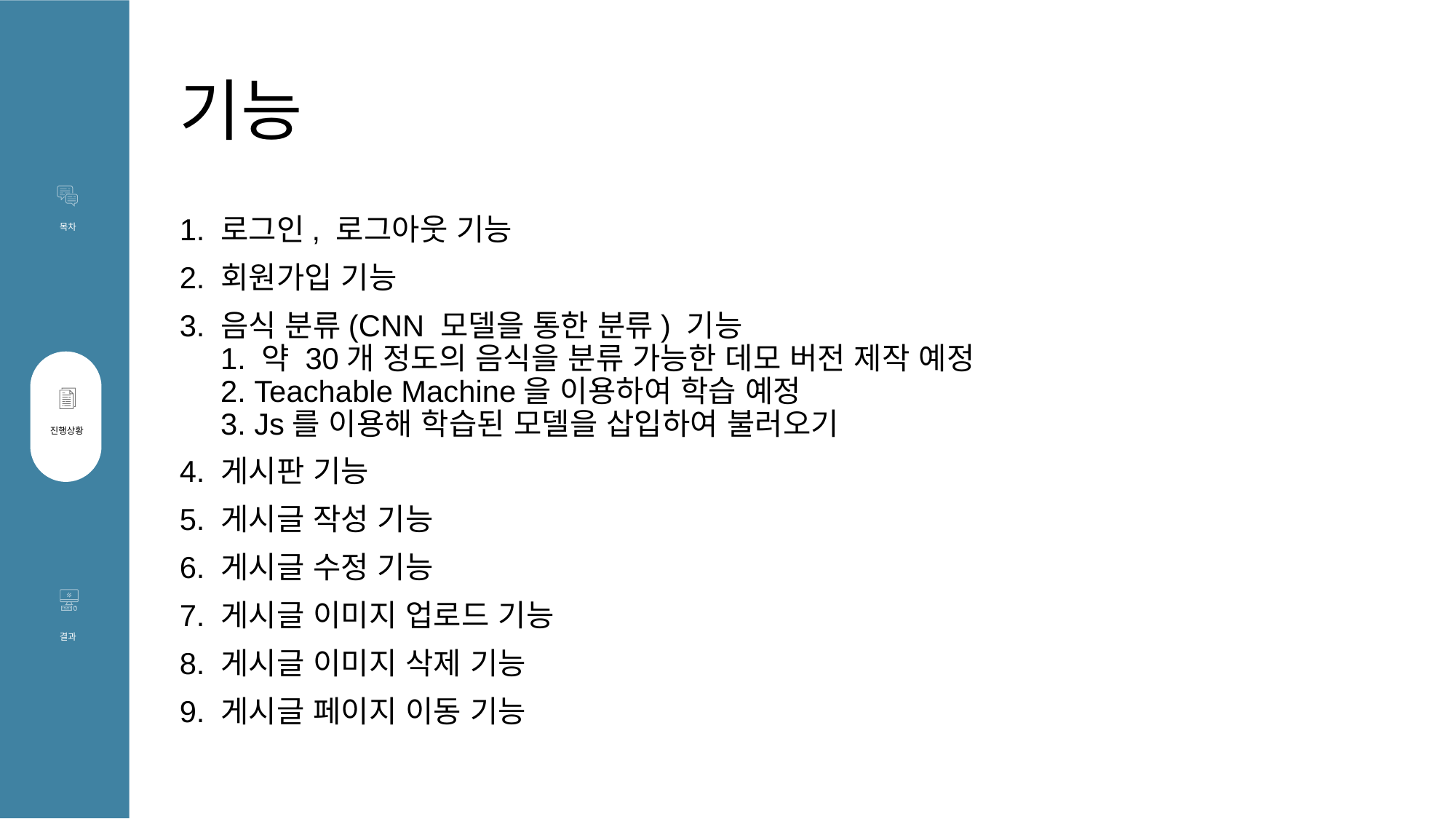

# 기능
로그인, 로그아웃 기능
회원가입 기능
음식 분류(CNN 모델을 통한 분류) 기능
1. 약 30개 정도의 음식을 분류 가능한 데모 버전 제작 예정
2. Teachable Machine을 이용하여 학습 예정
3. Js를 이용해 학습된 모델을 삽입하여 불러오기
게시판 기능
게시글 작성 기능
게시글 수정 기능
게시글 이미지 업로드 기능
게시글 이미지 삭제 기능
게시글 페이지 이동 기능